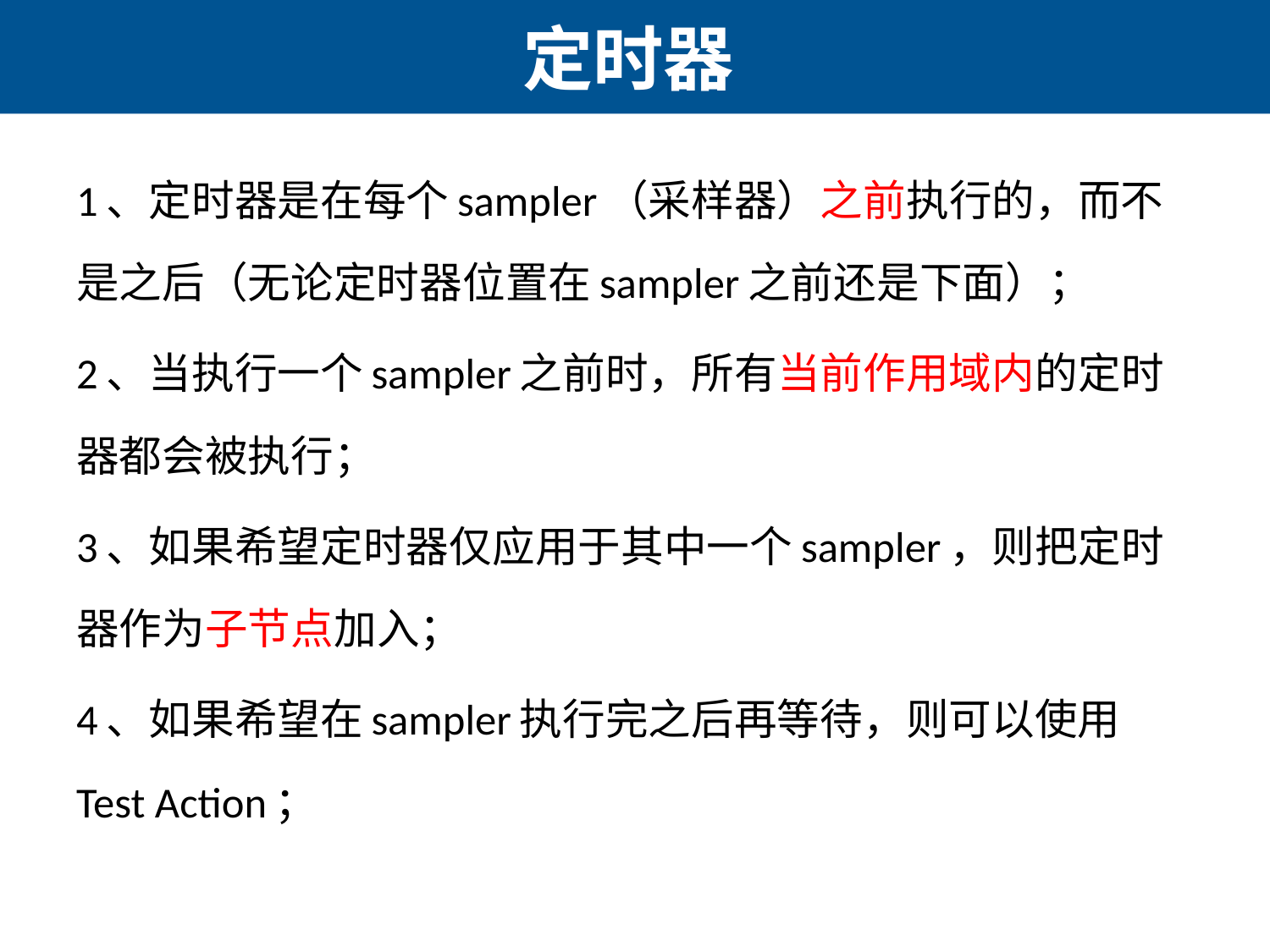

# 定时器
1、定时器是在每个sampler（采样器）之前执行的，而不是之后（无论定时器位置在sampler之前还是下面）；
2、当执行一个sampler之前时，所有当前作用域内的定时器都会被执行；
3、如果希望定时器仅应用于其中一个sampler，则把定时器作为子节点加入；
4、如果希望在sampler执行完之后再等待，则可以使用Test Action；